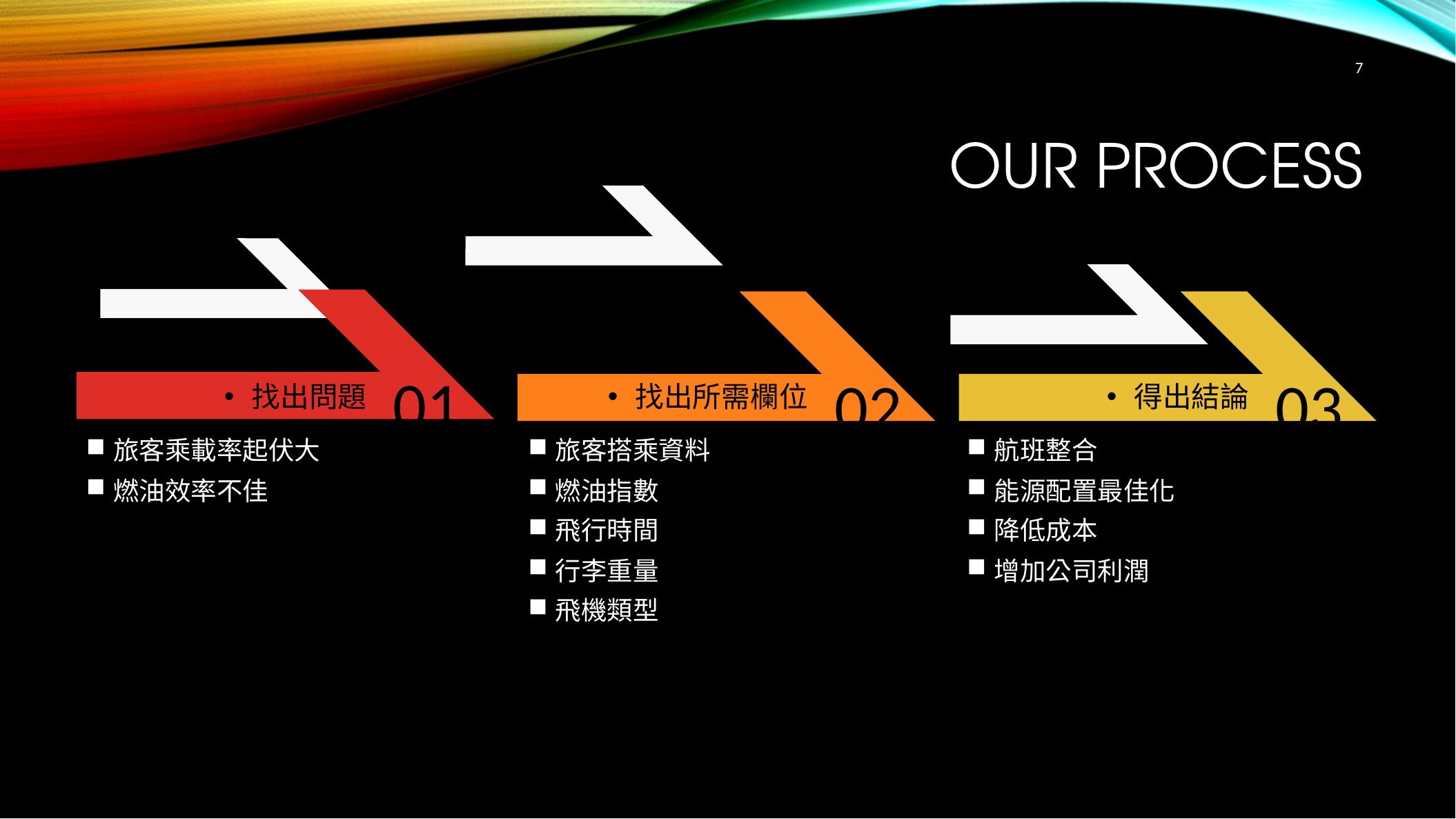

7
# Our Process
找出問題
找出所需欄位
得出結論
旅客乘載率起伏大
燃油效率不佳
旅客搭乘資料
燃油指數
飛行時間
行李重量
飛機類型
航班整合
能源配置最佳化
降低成本
增加公司利潤